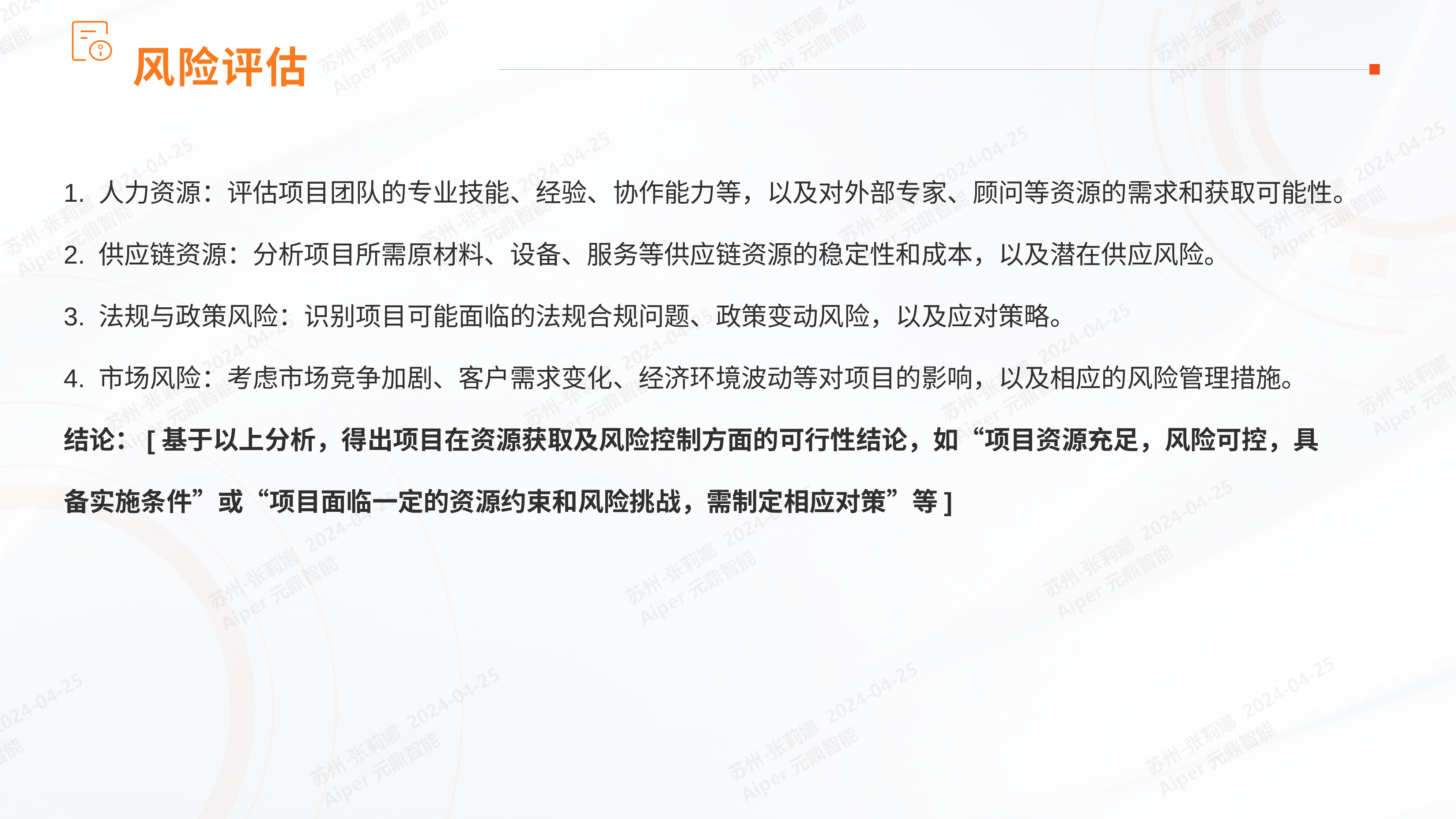

风险评估
1. 人力资源：评估项目团队的专业技能、经验、协作能力等，以及对外部专家、顾问等资源的需求和获取可能性。
2. 供应链资源：分析项目所需原材料、设备、服务等供应链资源的稳定性和成本，以及潜在供应风险。
3. 法规与政策风险：识别项目可能面临的法规合规问题、政策变动风险，以及应对策略。
4. 市场风险：考虑市场竞争加剧、客户需求变化、经济环境波动等对项目的影响，以及相应的风险管理措施。
结论：[基于以上分析，得出项目在资源获取及风险控制方面的可行性结论，如“项目资源充足，风险可控，具备实施条件”或“项目面临一定的资源约束和风险挑战，需制定相应对策”等]